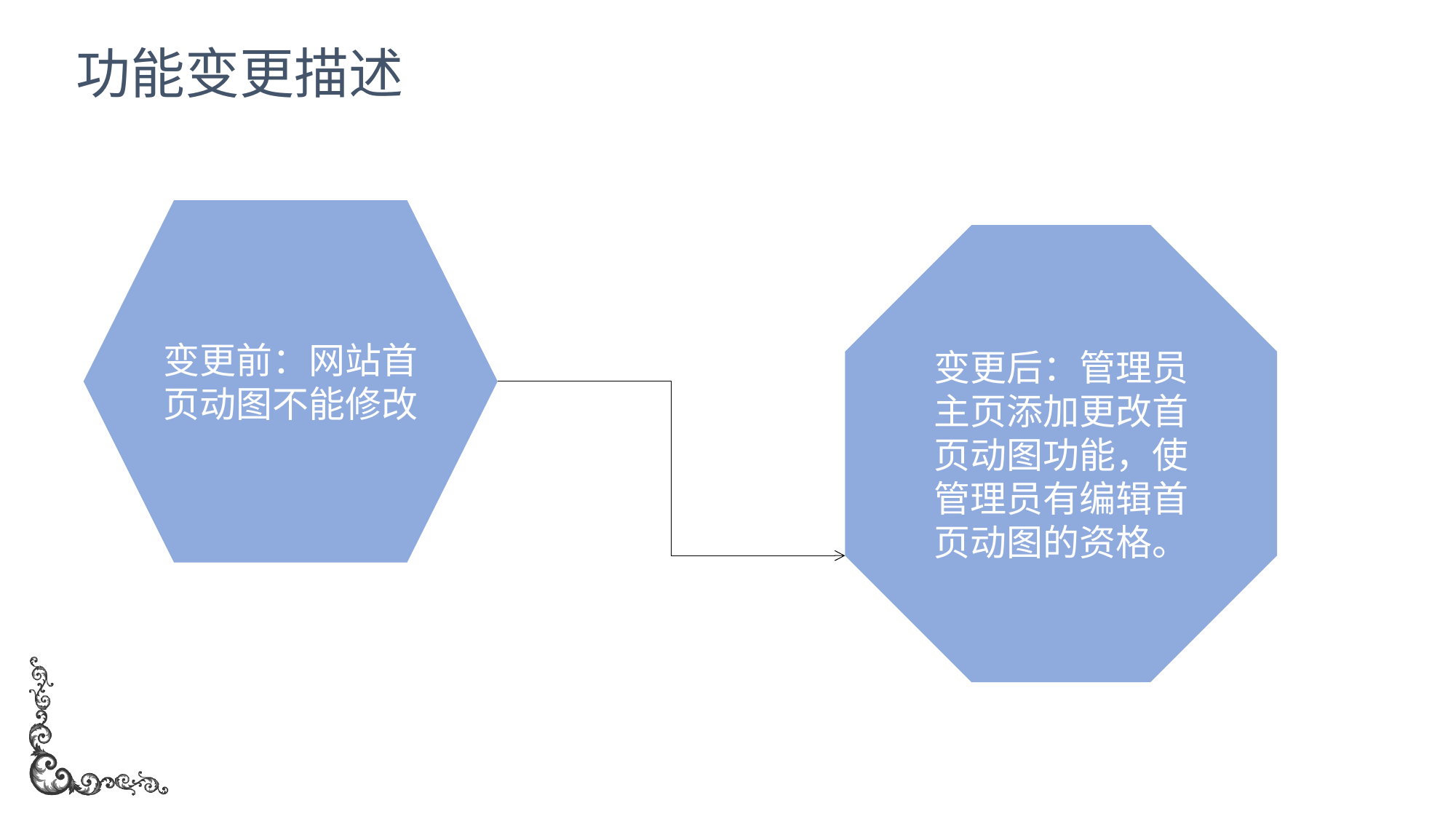

功能变更描述
变更前：网站首页动图不能修改
变更后：管理员主页添加更改首页动图功能，使管理员有编辑首页动图的资格。